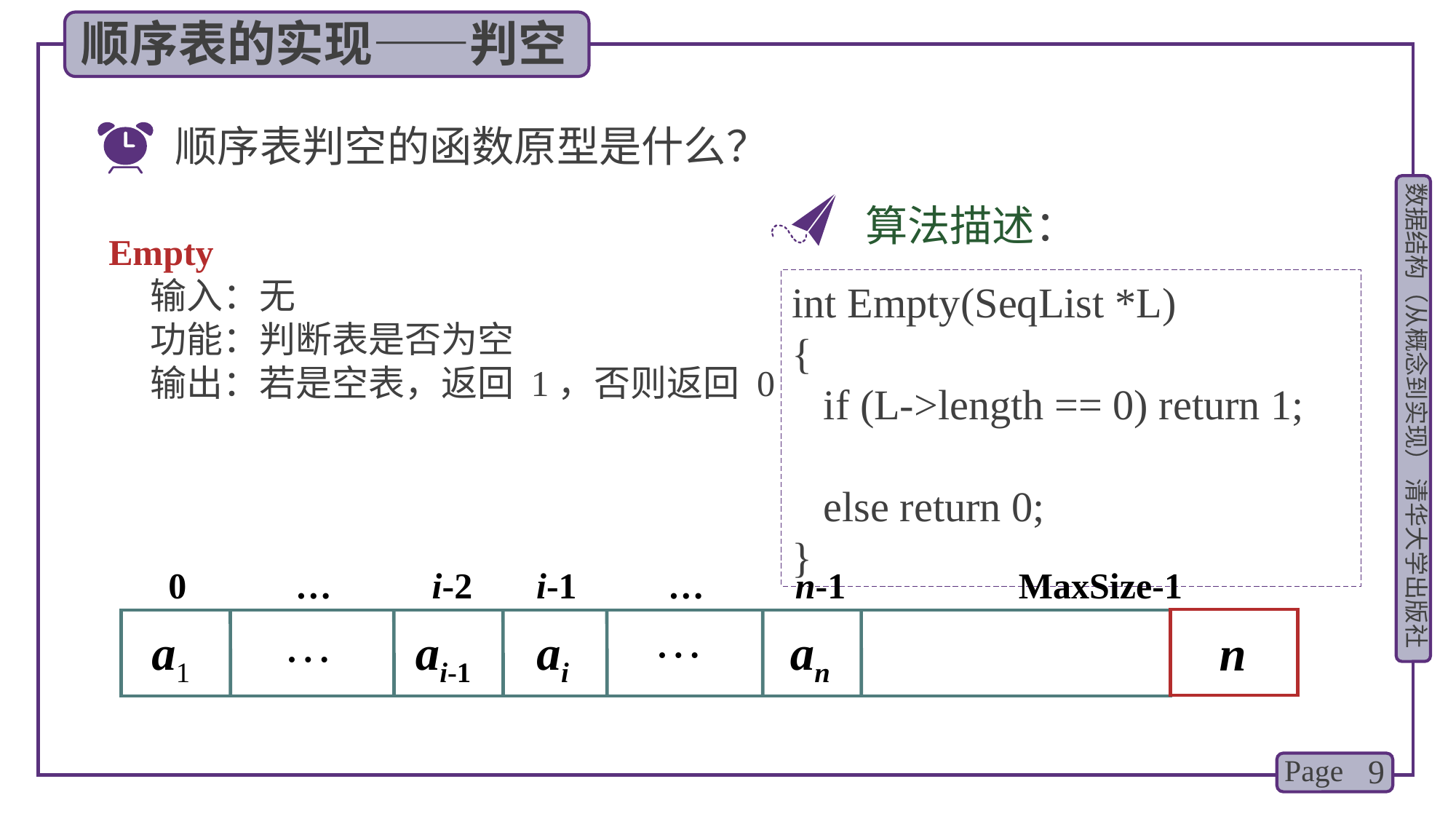

顺序表的实现——判空

顺序表判空的函数原型是什么？

算法描述：

Empty
    输入：无
    功能：判断表是否为空
    输出：若是空表，返回 1，否则返回 0
int Empty(SeqList *L)
{
   if (L->length == 0) return 1;
   else return 0;
}
   0            …           i-2       i-1          …          n-1                   MaxSize-1

…
…
 a1
 ai-1
  ai
 an
    n